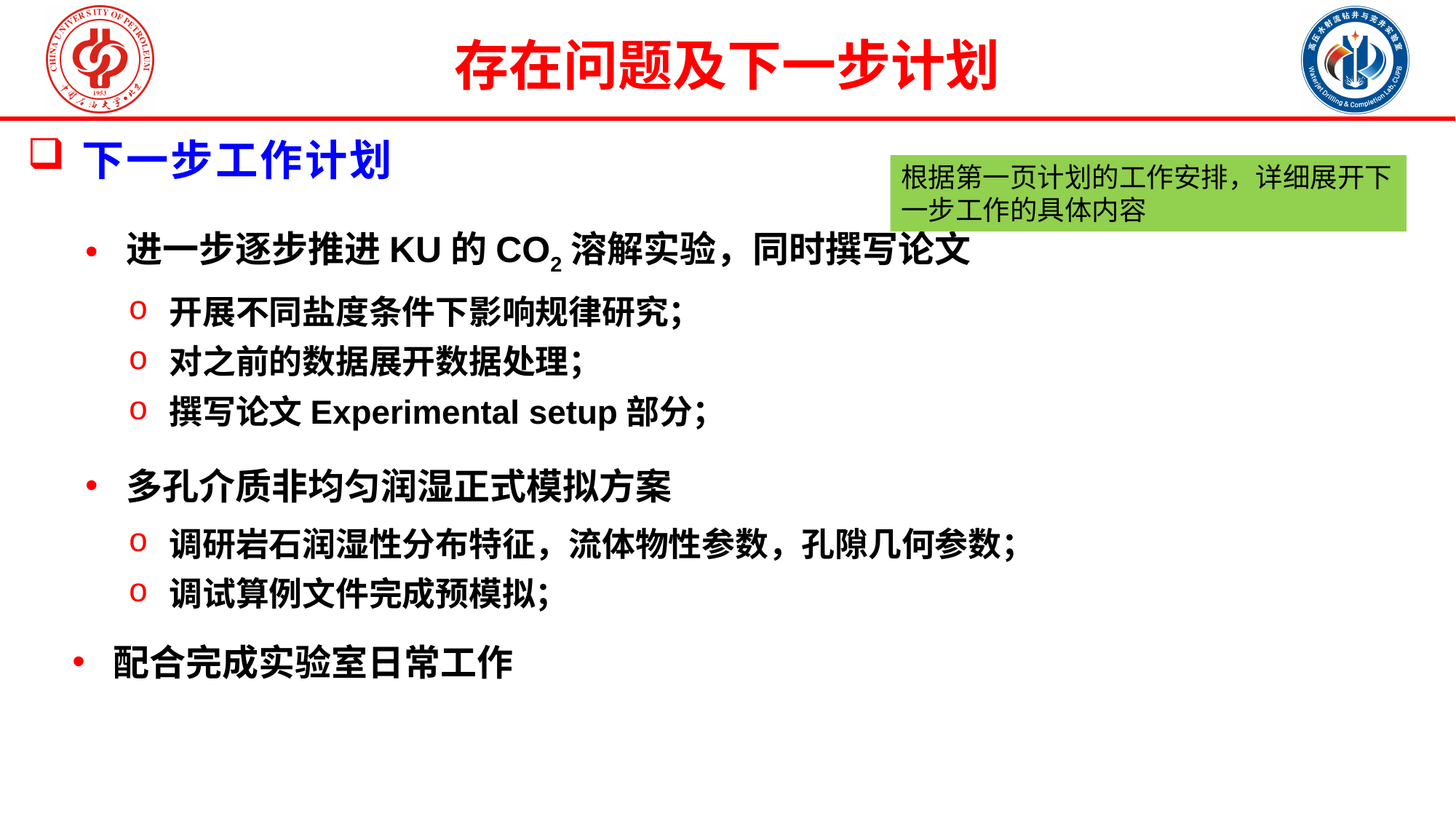

下一步工作计划
存在问题及下一步计划
下一步工作计划
根据第一页计划的工作安排，详细展开下一步工作的具体内容
进一步逐步推进KU的CO2溶解实验，同时撰写论文
开展不同盐度条件下影响规律研究；
对之前的数据展开数据处理；
撰写论文Experimental setup部分；
多孔介质非均匀润湿正式模拟方案
调研岩石润湿性分布特征，流体物性参数，孔隙几何参数；
调试算例文件完成预模拟；
配合完成实验室日常工作